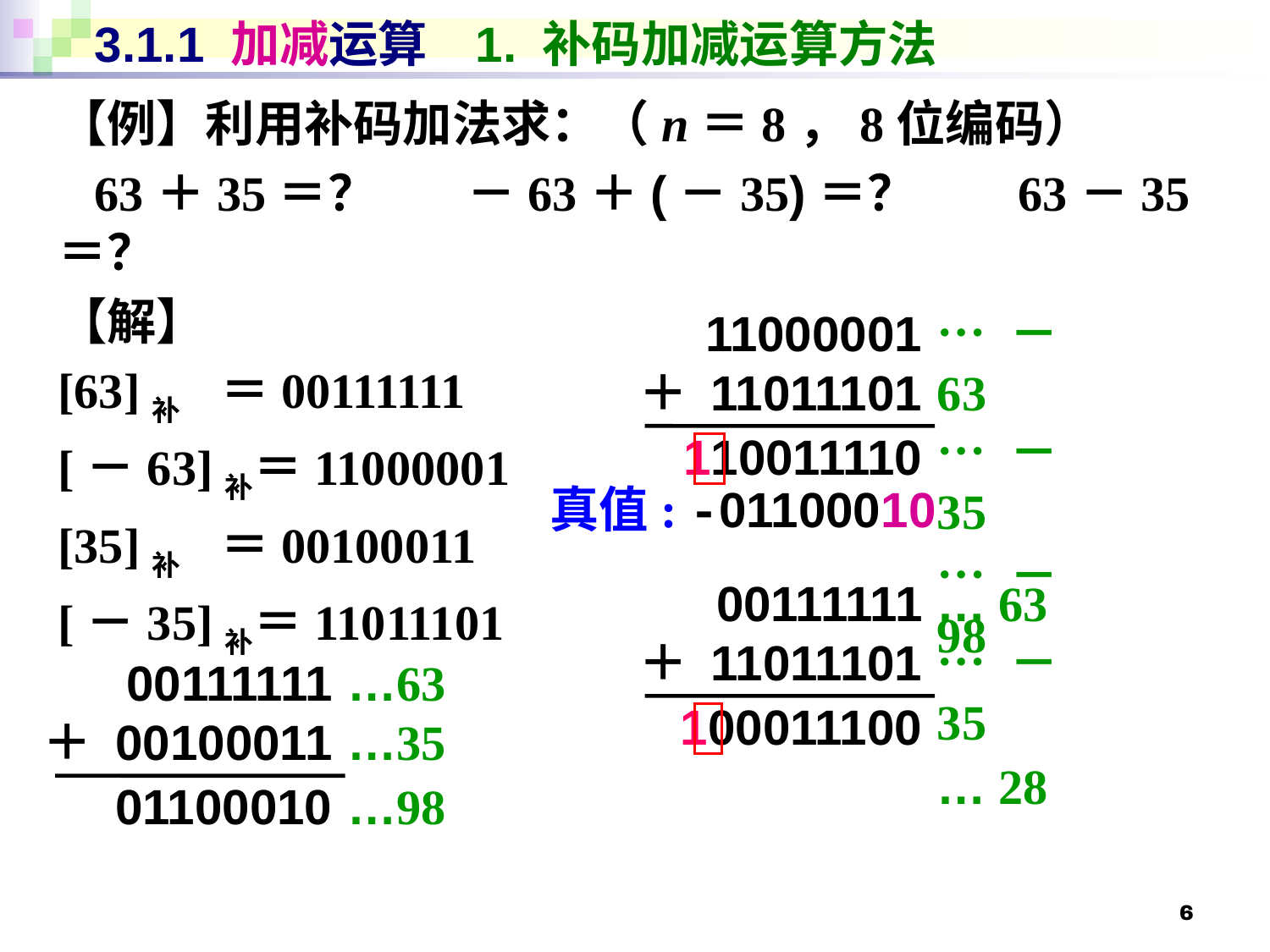

# 3.1.1 加减运算	1. 补码加减运算方法
【例】利用补码加法求：（n＝8，8位编码）
   63＋35＝？        －63＋(－35)＝？        63－35＝？
【解】
[63]补      ＝00111111
[－63]补＝11000001
[35]补      ＝00100011
[－35]补＝11011101
11000001
＋ 11011101
110011110
… －63
… －35
… －98

真值: -01100010
00111111
＋ 11011101
100011100
… 63
… －35
… 28

00111111
＋ 00100011
01100010
…63
…35
…98

6